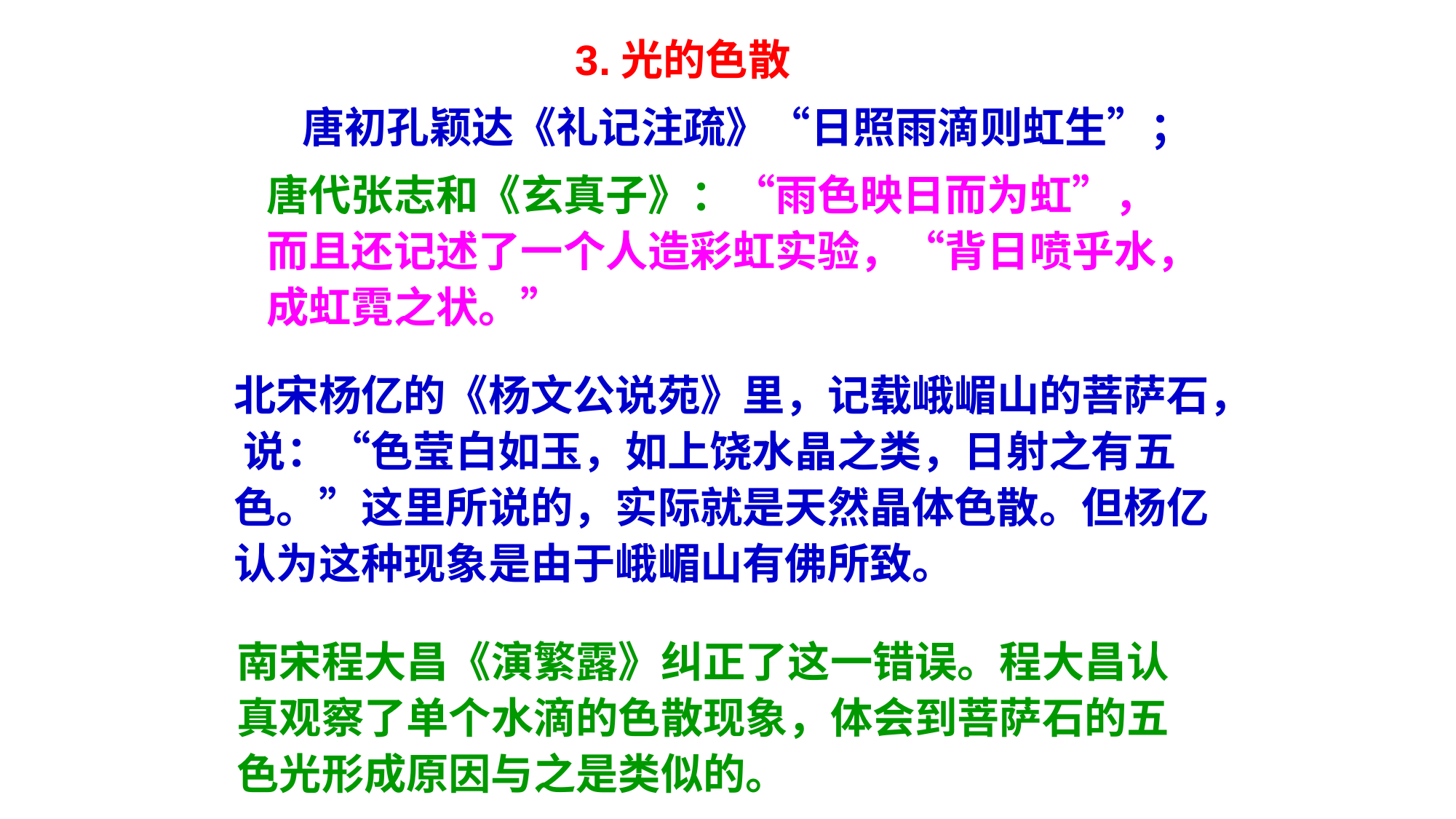

3.光的色散
唐初孔颖达《礼记注疏》“日照雨滴则虹生”；
唐代张志和《玄真子》：“雨色映日而为虹”，而且还记述了一个人造彩虹实验，“背日喷乎水，成虹霓之状。”
北宋杨亿的《杨文公说苑》里，记载峨嵋山的菩萨石， 说：“色莹白如玉，如上饶水晶之类，日射之有五色。”这里所说的，实际就是天然晶体色散。但杨亿认为这种现象是由于峨嵋山有佛所致。
南宋程大昌《演繁露》纠正了这一错误。程大昌认真观察了单个水滴的色散现象，体会到菩萨石的五色光形成原因与之是类似的。